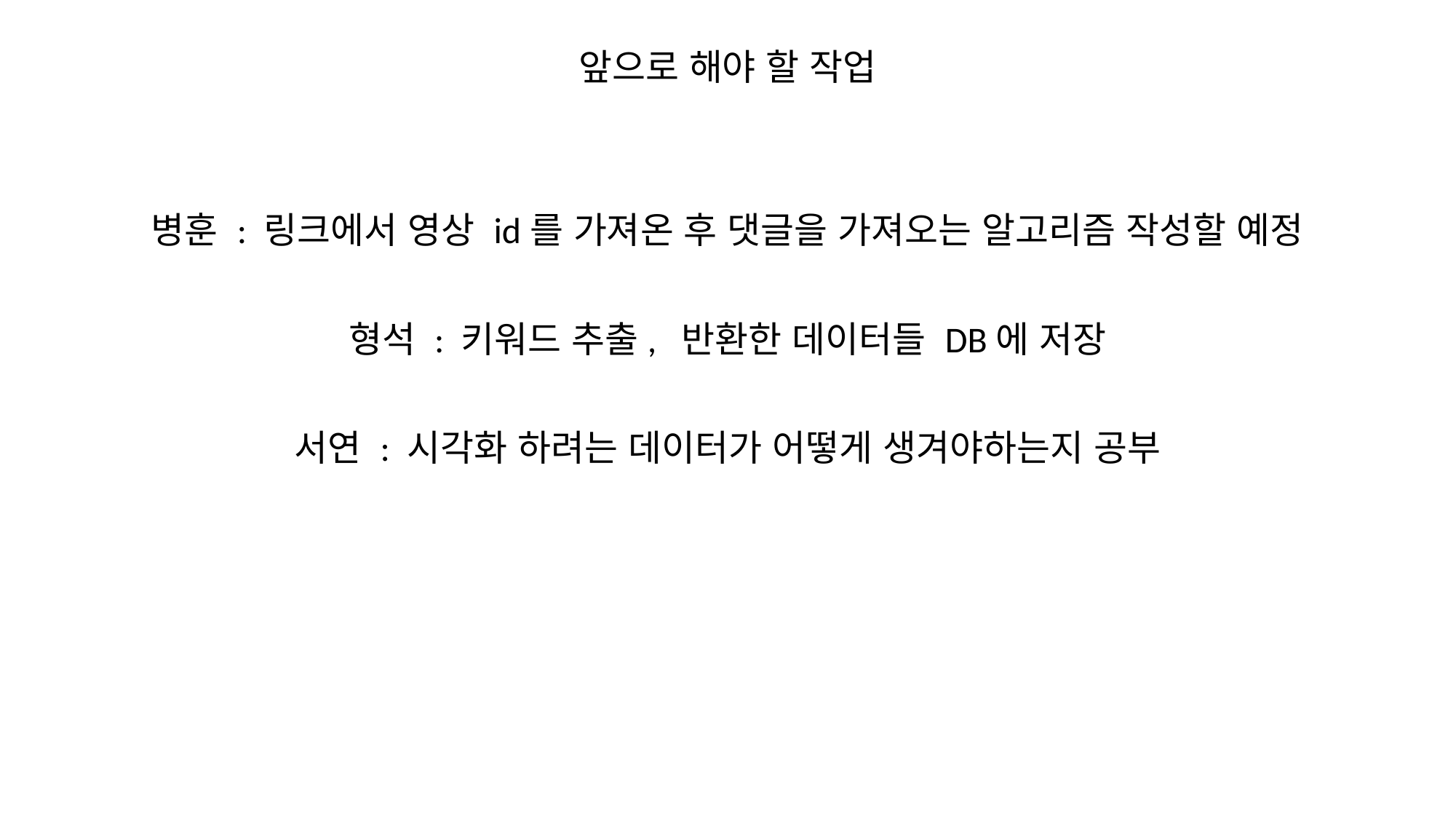

앞으로 해야 할 작업

병훈 : 링크에서 영상 id를 가져온 후 댓글을 가져오는 알고리즘 작성할 예정

형석 : 키워드 추출,  반환한 데이터들 DB에 저장

서연 : 시각화 하려는 데이터가 어떻게 생겨야하는지 공부